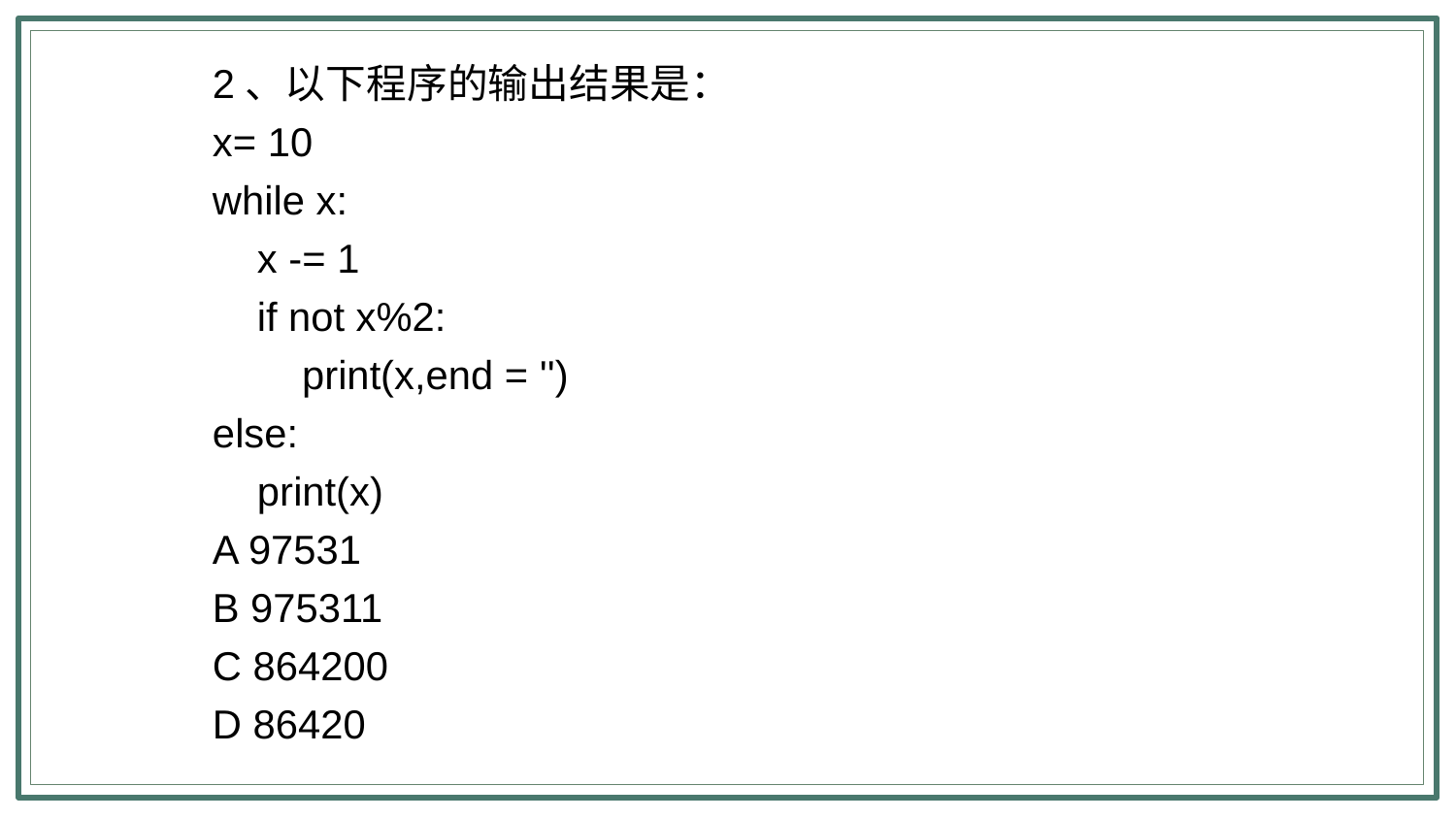

2、以下程序的输出结果是：‬‬‬‬‬‬‬‬‬‬‬‬‬‬‬‬‬‬‬‬‬‬‬‬‬‬‬‬‬‬‬‬‬‬‬‬‬‬‬‬‬‬‬‬‬‬‬‬‬‬‬‬‬‬‬‬‬‬‬‬‬‬‬‬‬‬‬‬‬‬‬‬‬‬‬‬‬‬‬‬‬‬‬‬‬‬‬‬‬‬‬‬‬‬‬‬
x= 10
while x:
    x -= 1
    if not x%2:
        print(x,end = '')
else:
    print(x)
A 97531
B 975311
C 864200
D 86420